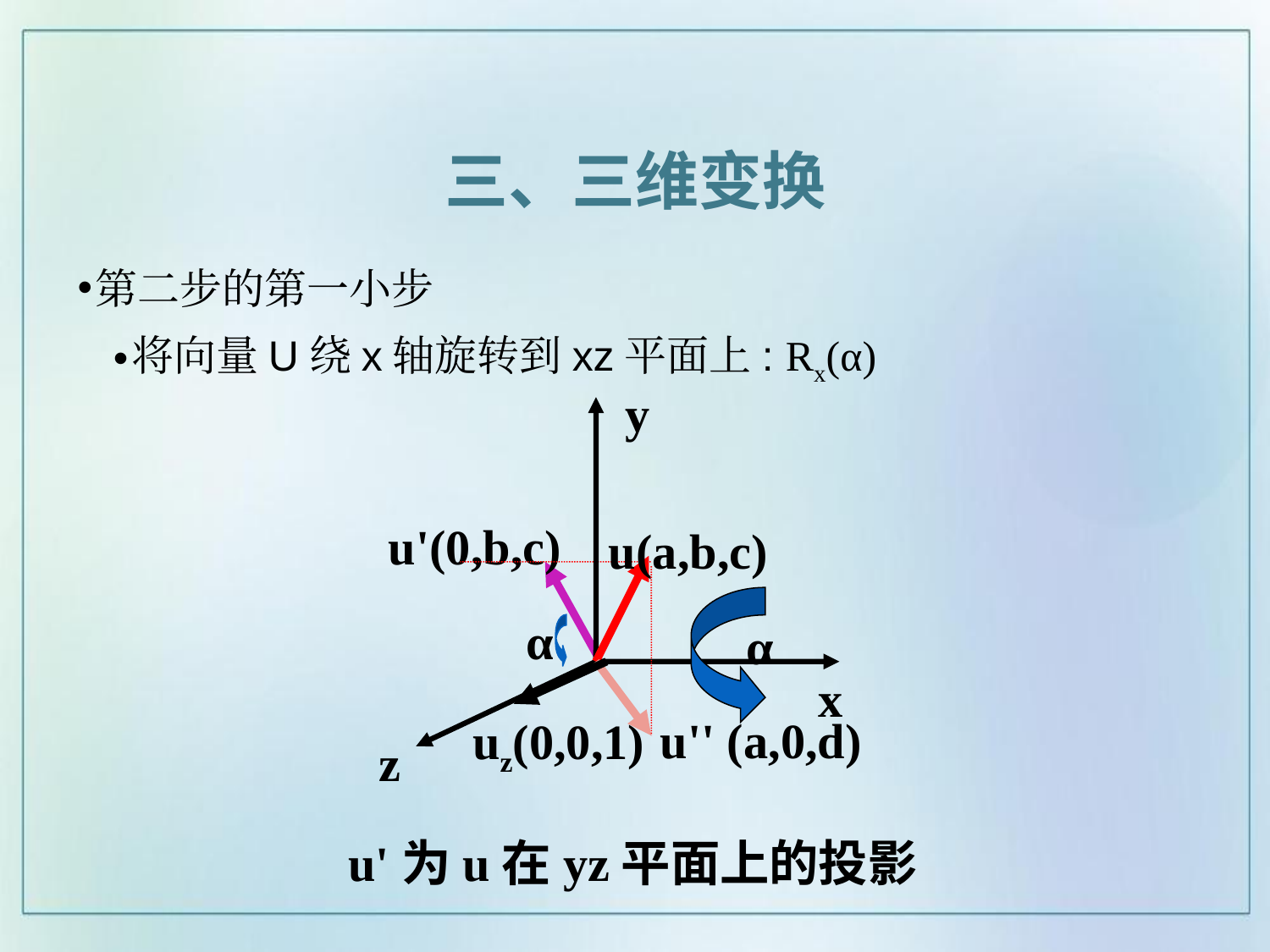

三、三维变换
第二步的第一小步
将向量U绕x轴旋转到xz平面上: Rx(α)
y

u'(0,b,c)

u(a,b,c)

α

α

x
u'' (a,0,d)
uz(0,0,1)
z
u'为u在yz平面上的投影